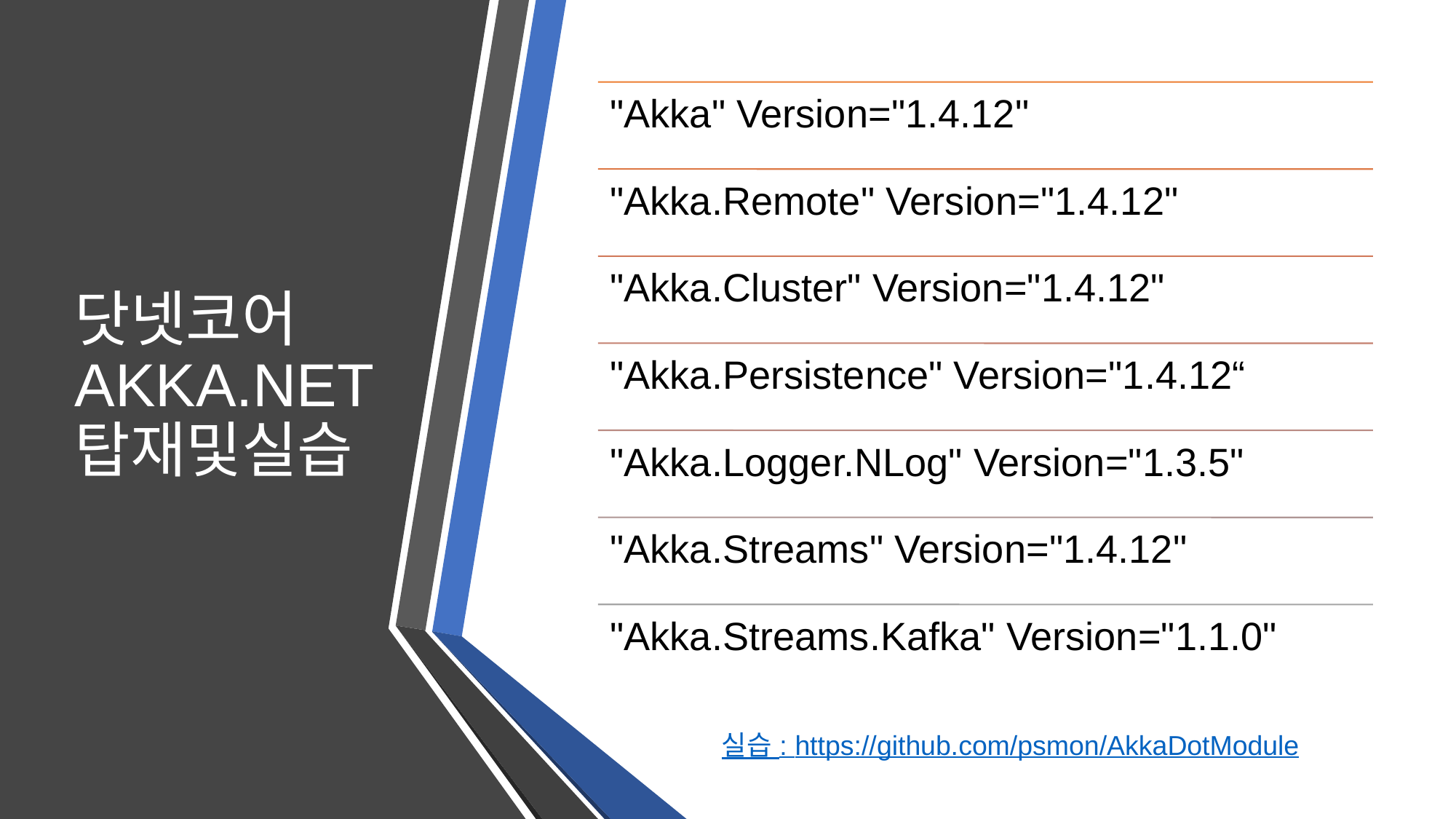

# 닷넷코어 AKKA.NET 탑재및실습
"Akka" Version="1.4.12"
"Akka.Remote" Version="1.4.12"
"Akka.Cluster" Version="1.4.12"
"Akka.Persistence" Version="1.4.12“
"Akka.Logger.NLog" Version="1.3.5"
"Akka.Streams" Version="1.4.12"
"Akka.Streams.Kafka" Version="1.1.0"
실습 : https://github.com/psmon/AkkaDotModule